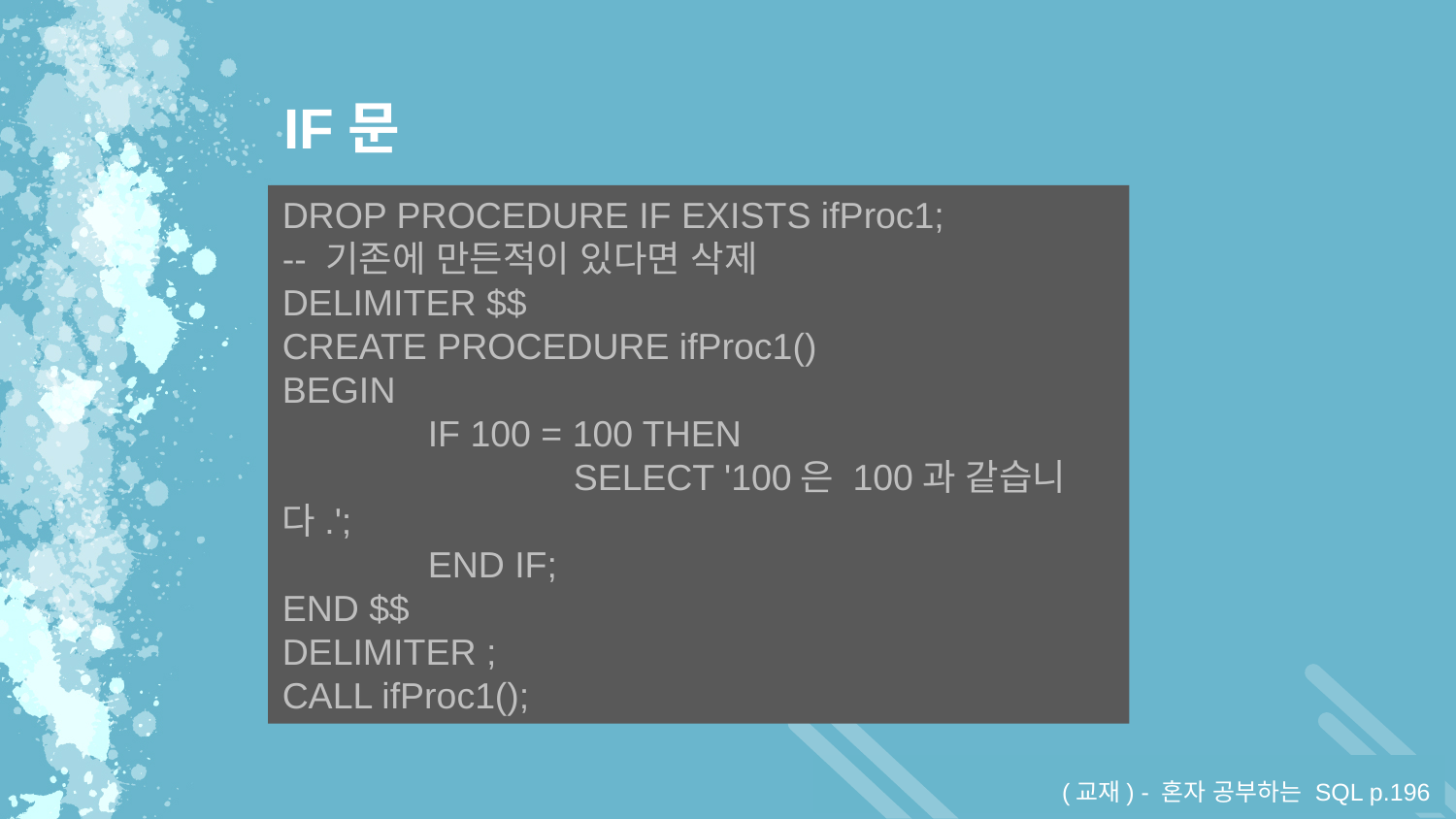

IF문
DROP PROCEDURE IF EXISTS ifProc1;
-- 기존에 만든적이 있다면 삭제
DELIMITER $$
CREATE PROCEDURE ifProc1()
BEGIN
	IF 100 = 100 THEN
		SELECT '100은 100과 같습니다.';
	END IF;
END $$
DELIMITER ;
CALL ifProc1();

(교재) - 혼자 공부하는 SQL p.196